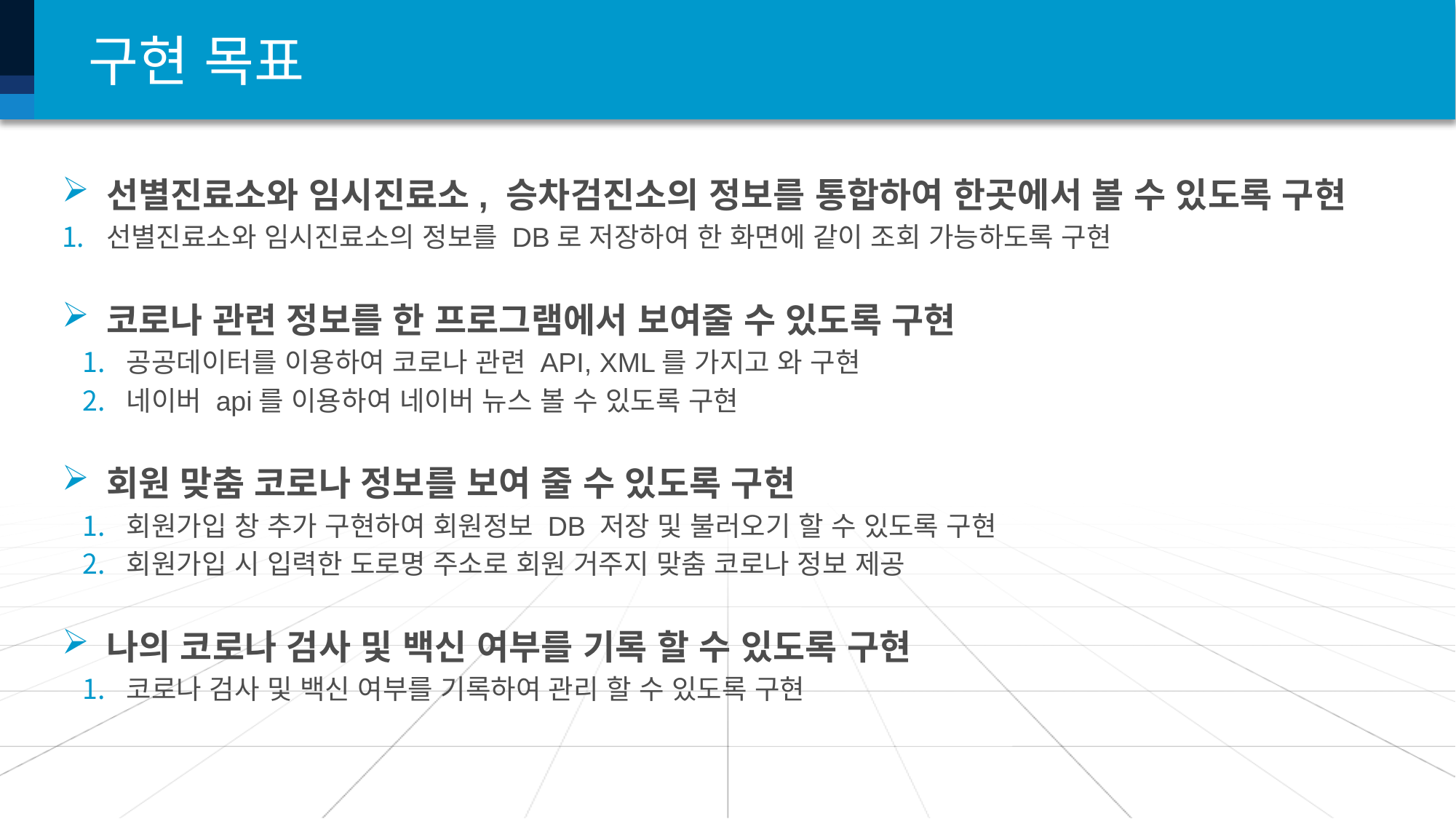

# 구현 목표
선별진료소와 임시진료소, 승차검진소의 정보를 통합하여 한곳에서 볼 수 있도록 구현
선별진료소와 임시진료소의 정보를 DB로 저장하여 한 화면에 같이 조회 가능하도록 구현

코로나 관련 정보를 한 프로그램에서 보여줄 수 있도록 구현
공공데이터를 이용하여 코로나 관련 API, XML를 가지고 와 구현
네이버 api를 이용하여 네이버 뉴스 볼 수 있도록 구현

회원 맞춤 코로나 정보를 보여 줄 수 있도록 구현
회원가입 창 추가 구현하여 회원정보 DB 저장 및 불러오기 할 수 있도록 구현
회원가입 시 입력한 도로명 주소로 회원 거주지 맞춤 코로나 정보 제공

나의 코로나 검사 및 백신 여부를 기록 할 수 있도록 구현
코로나 검사 및 백신 여부를 기록하여 관리 할 수 있도록 구현

고객과 데이터를 더욱 효율적으로 관리 할 기능 구현
관리자 페이지에서 예약자 조회
예약 확정을 통해 내역관리
관리자간에 고객별 유의사항 전달